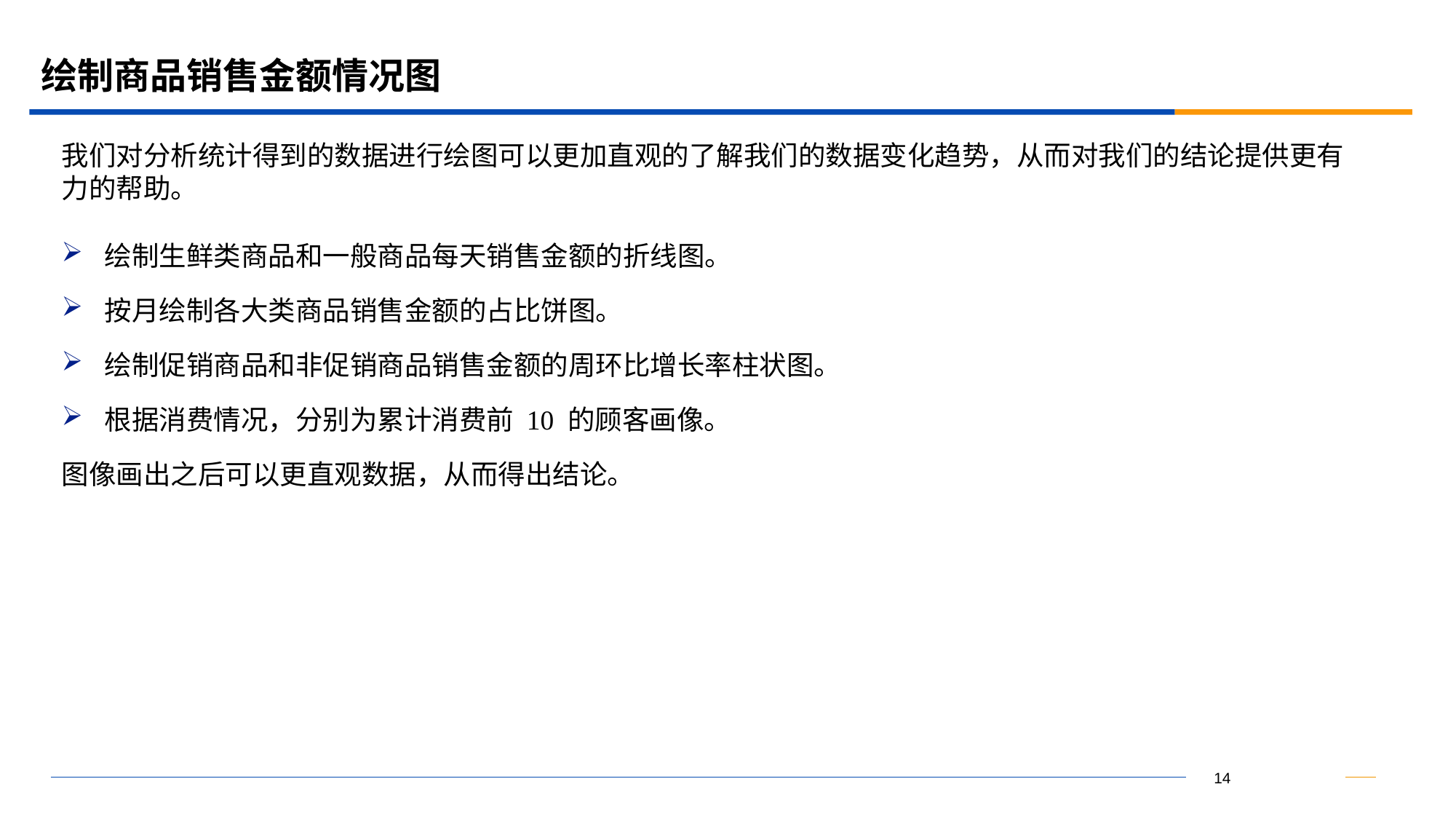

# 绘制商品销售金额情况图
我们对分析统计得到的数据进行绘图可以更加直观的了解我们的数据变化趋势，从而对我们的结论提供更有力的帮助。
绘制生鲜类商品和一般商品每天销售金额的折线图。
按月绘制各大类商品销售金额的占比饼图。
绘制促销商品和非促销商品销售金额的周环比增长率柱状图。
根据消费情况，分别为累计消费前 10 的顾客画像。
图像画出之后可以更直观数据，从而得出结论。